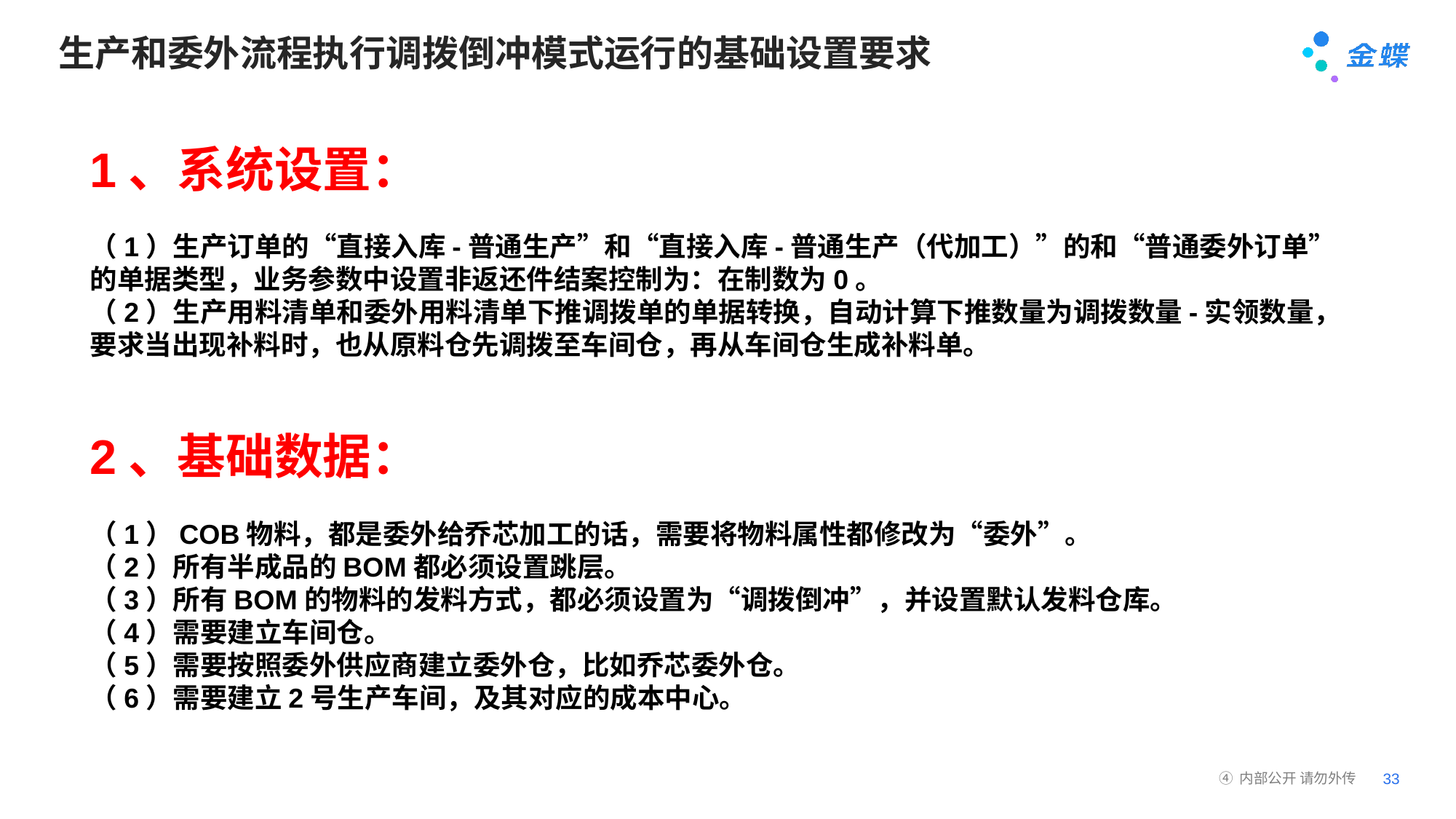

# 生产和委外流程执行调拨倒冲模式运行的基础设置要求
1、系统设置：

（1）生产订单的“直接入库-普通生产”和“直接入库-普通生产（代加工）”的和“普通委外订单”的单据类型，业务参数中设置非返还件结案控制为：在制数为0。
（2）生产用料清单和委外用料清单下推调拨单的单据转换，自动计算下推数量为调拨数量-实领数量，要求当出现补料时，也从原料仓先调拨至车间仓，再从车间仓生成补料单。

2、基础数据：

（1）COB物料，都是委外给乔芯加工的话，需要将物料属性都修改为“委外”。
（2）所有半成品的BOM都必须设置跳层。
（3）所有BOM的物料的发料方式，都必须设置为“调拨倒冲”，并设置默认发料仓库。
（4）需要建立车间仓。
（5）需要按照委外供应商建立委外仓，比如乔芯委外仓。
（6）需要建立2号生产车间，及其对应的成本中心。